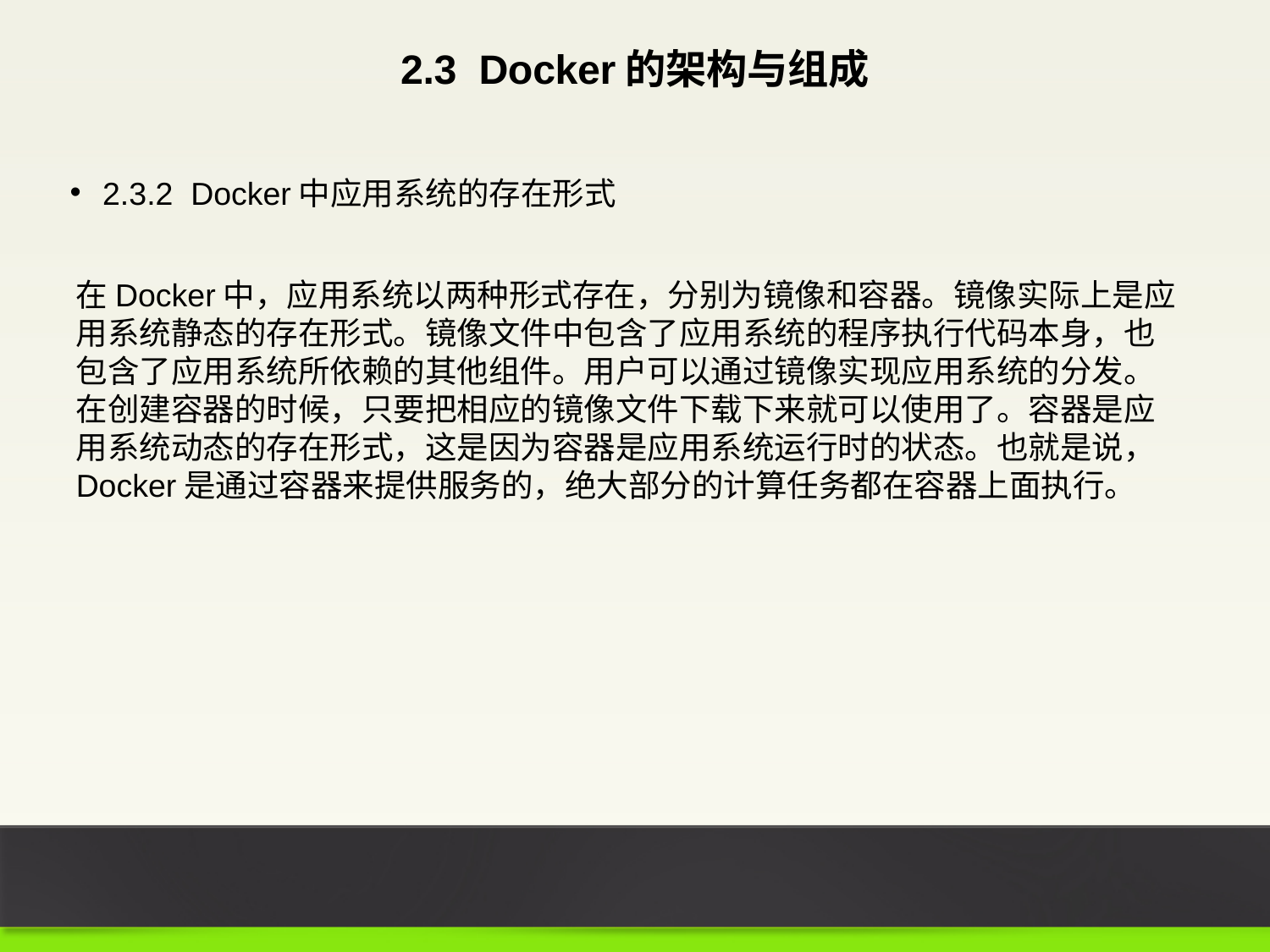

2.3  Docker的架构与组成
2.3.2  Docker中应用系统的存在形式
在Docker中，应用系统以两种形式存在，分别为镜像和容器。镜像实际上是应用系统静态的存在形式。镜像文件中包含了应用系统的程序执行代码本身，也包含了应用系统所依赖的其他组件。用户可以通过镜像实现应用系统的分发。在创建容器的时候，只要把相应的镜像文件下载下来就可以使用了。容器是应用系统动态的存在形式，这是因为容器是应用系统运行时的状态。也就是说，Docker是通过容器来提供服务的，绝大部分的计算任务都在容器上面执行。